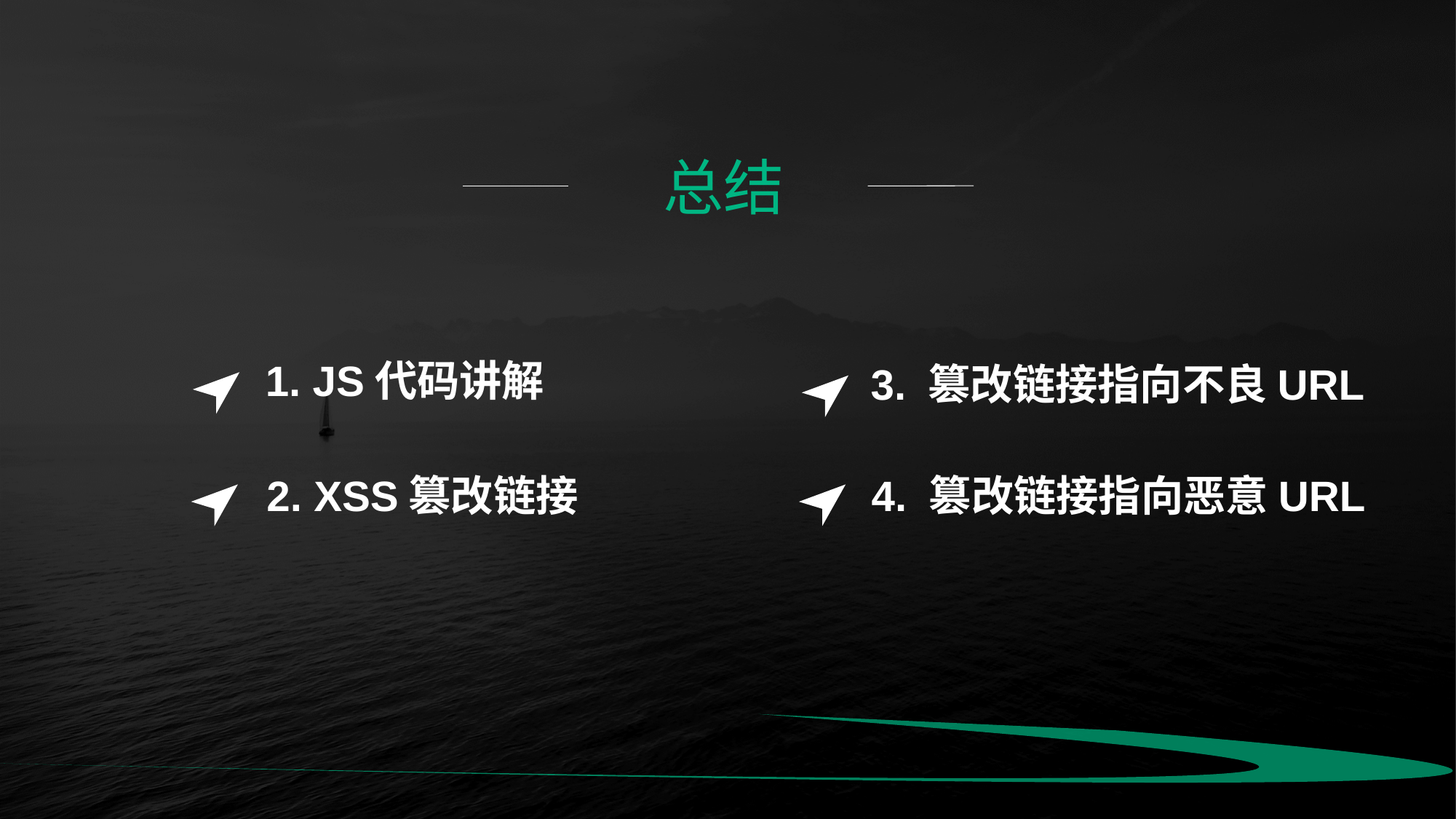

总结
1. JS代码讲解

2. XSS篡改链接

3. 篡改链接指向不良URL

4. 篡改链接指向恶意URL